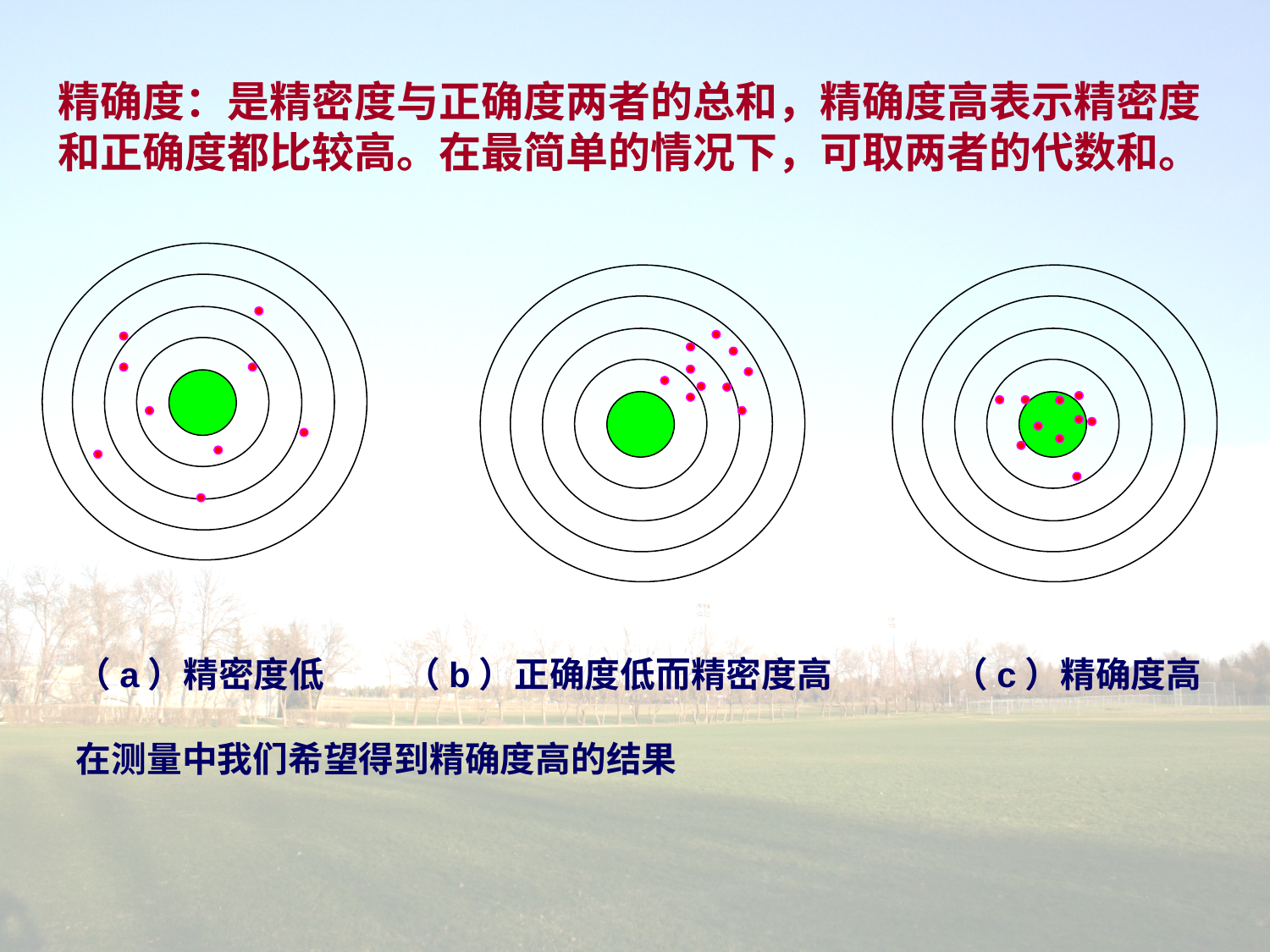

# 精确度：是精密度与正确度两者的总和，精确度高表示精密度和正确度都比较高。在最简单的情况下，可取两者的代数和。

（a）精密度低          （b）正确度低而精密度高               （c）精确度高

在测量中我们希望得到精确度高的结果